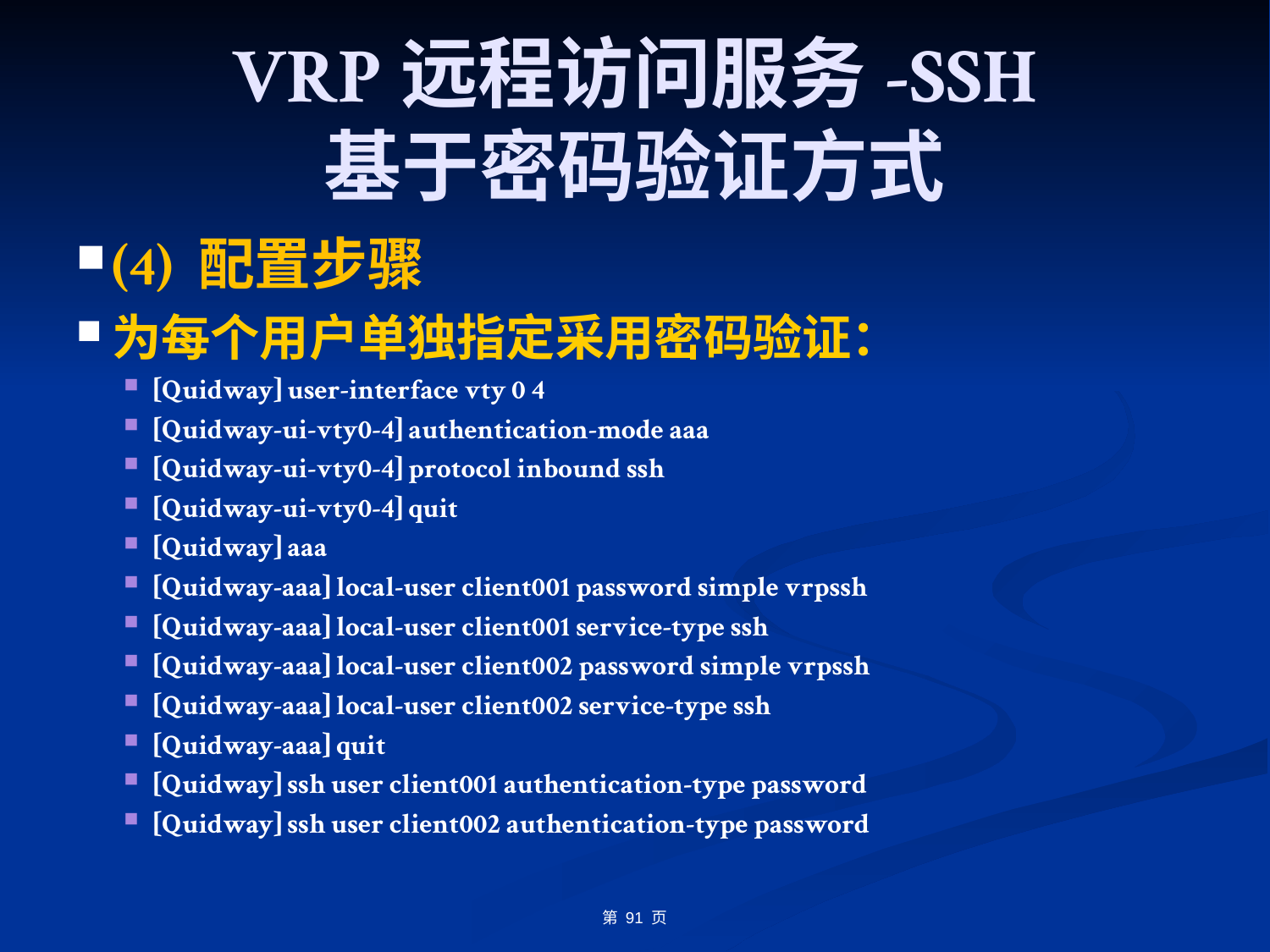

# VRP远程访问服务-SSH 基于密码验证方式
(4) 配置步骤
为每个用户单独指定采用密码验证：
[Quidway] user-interface vty 0 4
[Quidway-ui-vty0-4] authentication-mode aaa
[Quidway-ui-vty0-4] protocol inbound ssh
[Quidway-ui-vty0-4] quit
[Quidway] aaa
[Quidway-aaa] local-user client001 password simple vrpssh
[Quidway-aaa] local-user client001 service-type ssh
[Quidway-aaa] local-user client002 password simple vrpssh
[Quidway-aaa] local-user client002 service-type ssh
[Quidway-aaa] quit
[Quidway] ssh user client001 authentication-type password
[Quidway] ssh user client002 authentication-type password

第 91 页